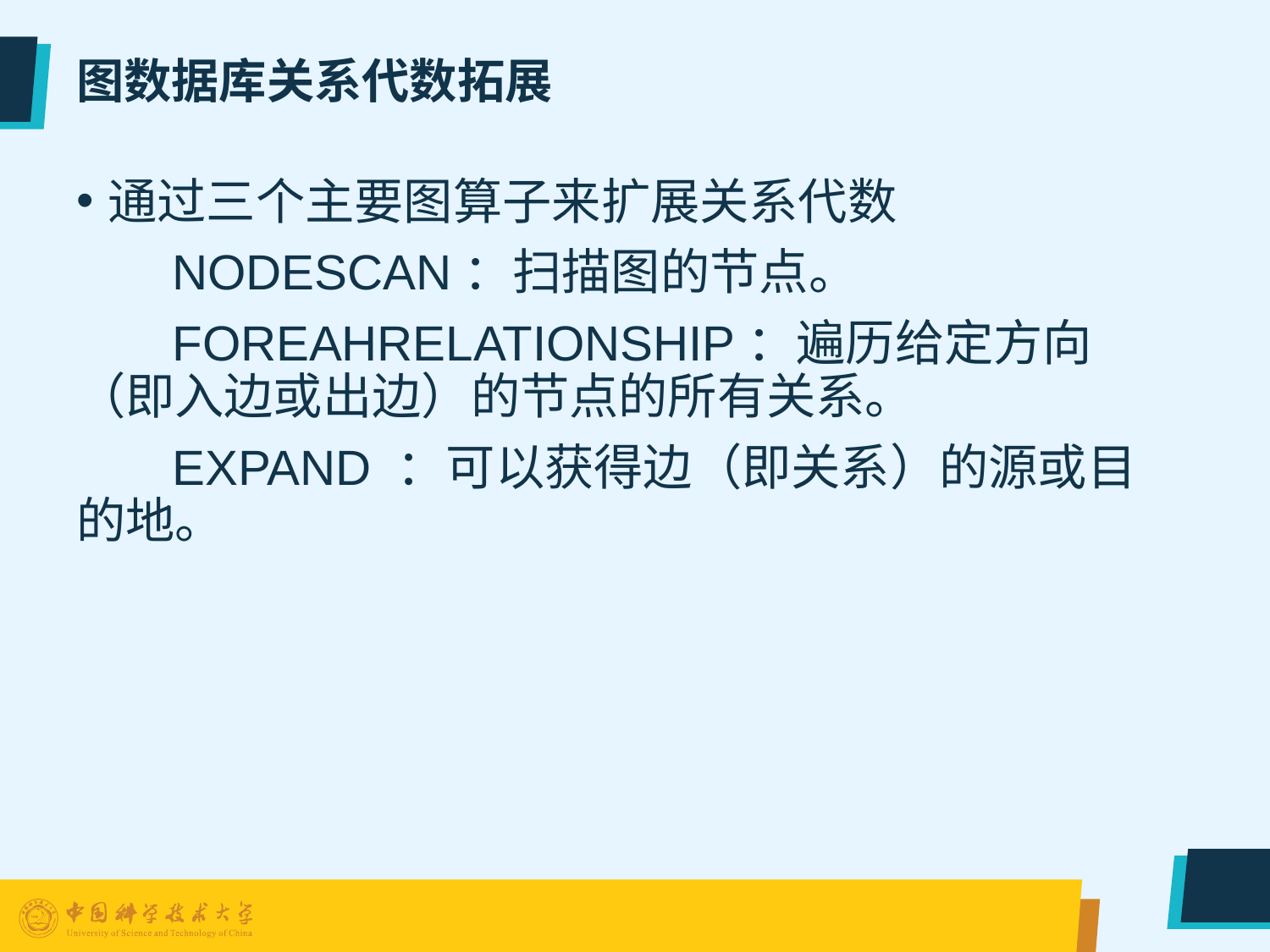

# 图数据库关系代数拓展
通过三个主要图算子来扩展关系代数
       NODESCAN：扫描图的节点。
       FOREAHRELATIONSHIP：遍历给定方向（即入边或出边）的节点的所有关系。
       EXPAND ：可以获得边（即关系）的源或目的地。